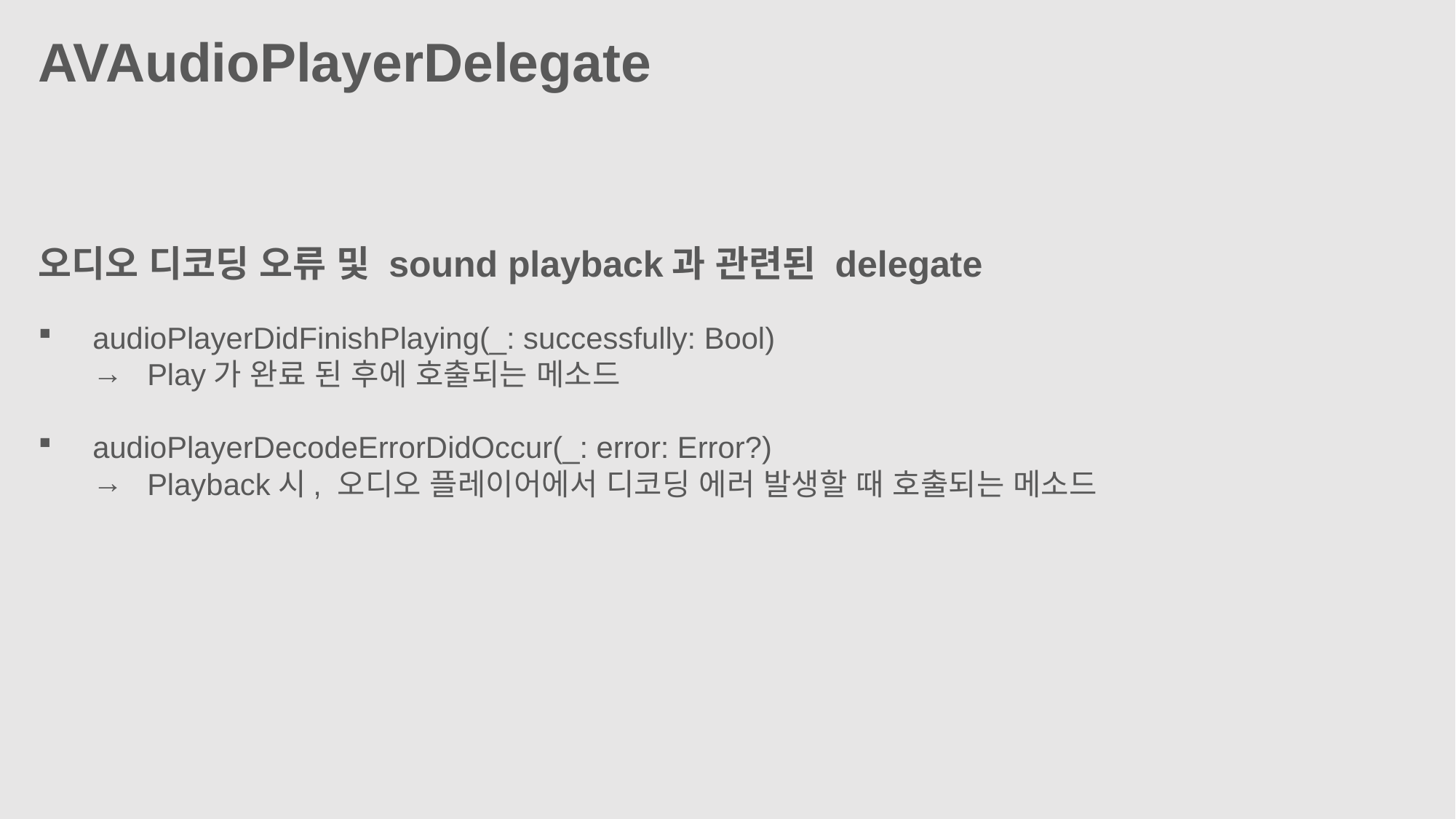

AVAudioPlayerDelegate
오디오 디코딩 오류 및 sound playback과 관련된 delegate

audioPlayerDidFinishPlaying(_: successfully: Bool)
Play가 완료 된 후에 호출되는 메소드
audioPlayerDecodeErrorDidOccur(_: error: Error?)
Playback시, 오디오 플레이어에서 디코딩 에러 발생할 때 호출되는 메소드